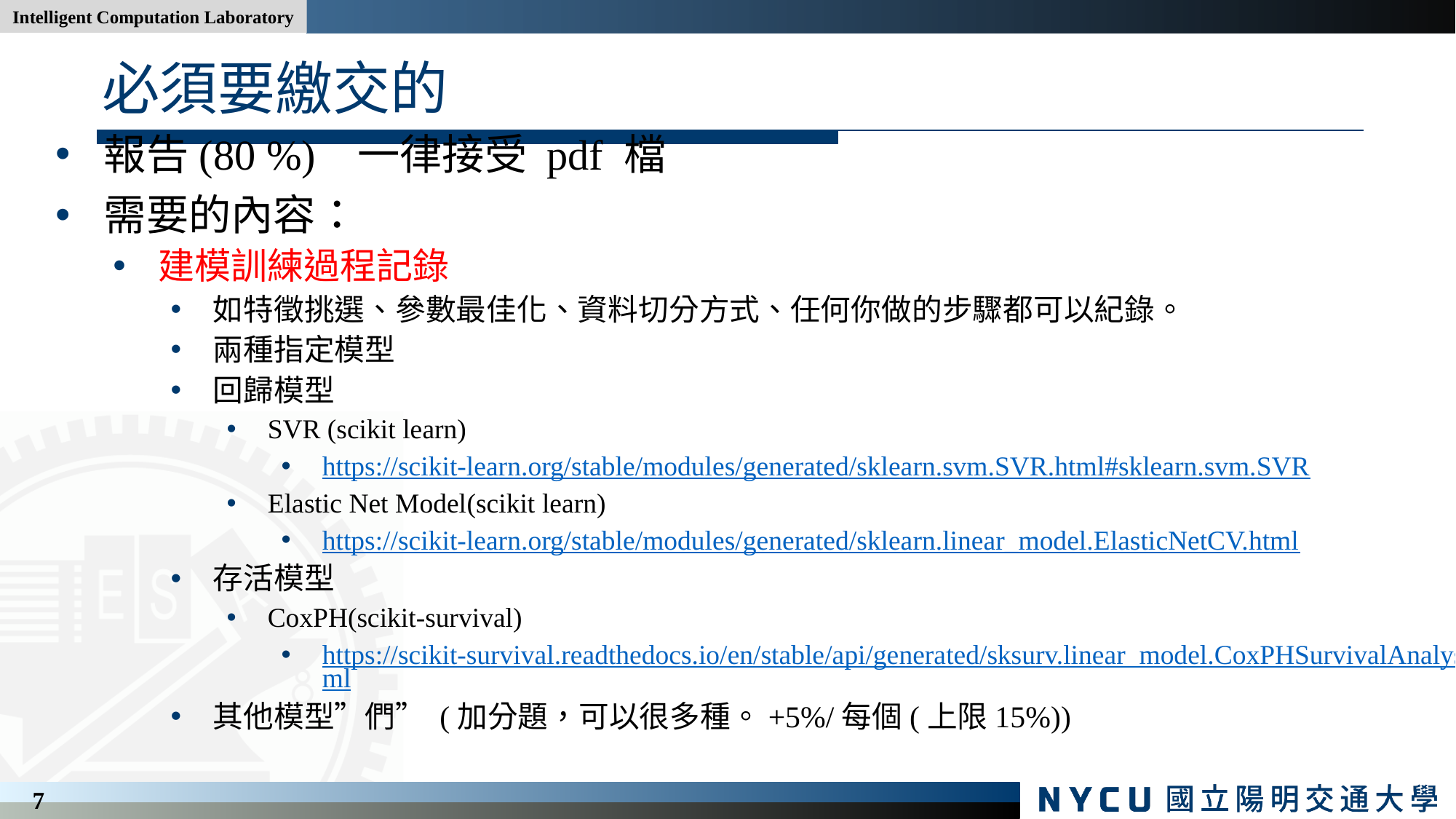

# 必須要繳交的
報告(80 %)   一律接受 pdf 檔
需要的內容：
建模訓練過程記錄
如特徵挑選、參數最佳化、資料切分方式、任何你做的步驟都可以紀錄。
兩種指定模型
回歸模型
SVR (scikit learn)
https://scikit-learn.org/stable/modules/generated/sklearn.svm.SVR.html#sklearn.svm.SVR
Elastic Net Model(scikit learn)
https://scikit-learn.org/stable/modules/generated/sklearn.linear_model.ElasticNetCV.html
存活模型
CoxPH(scikit-survival)
https://scikit-survival.readthedocs.io/en/stable/api/generated/sksurv.linear_model.CoxPHSurvivalAnalysis.html
其他模型”們” (加分題，可以很多種。+5%/每個(上限15%))

7